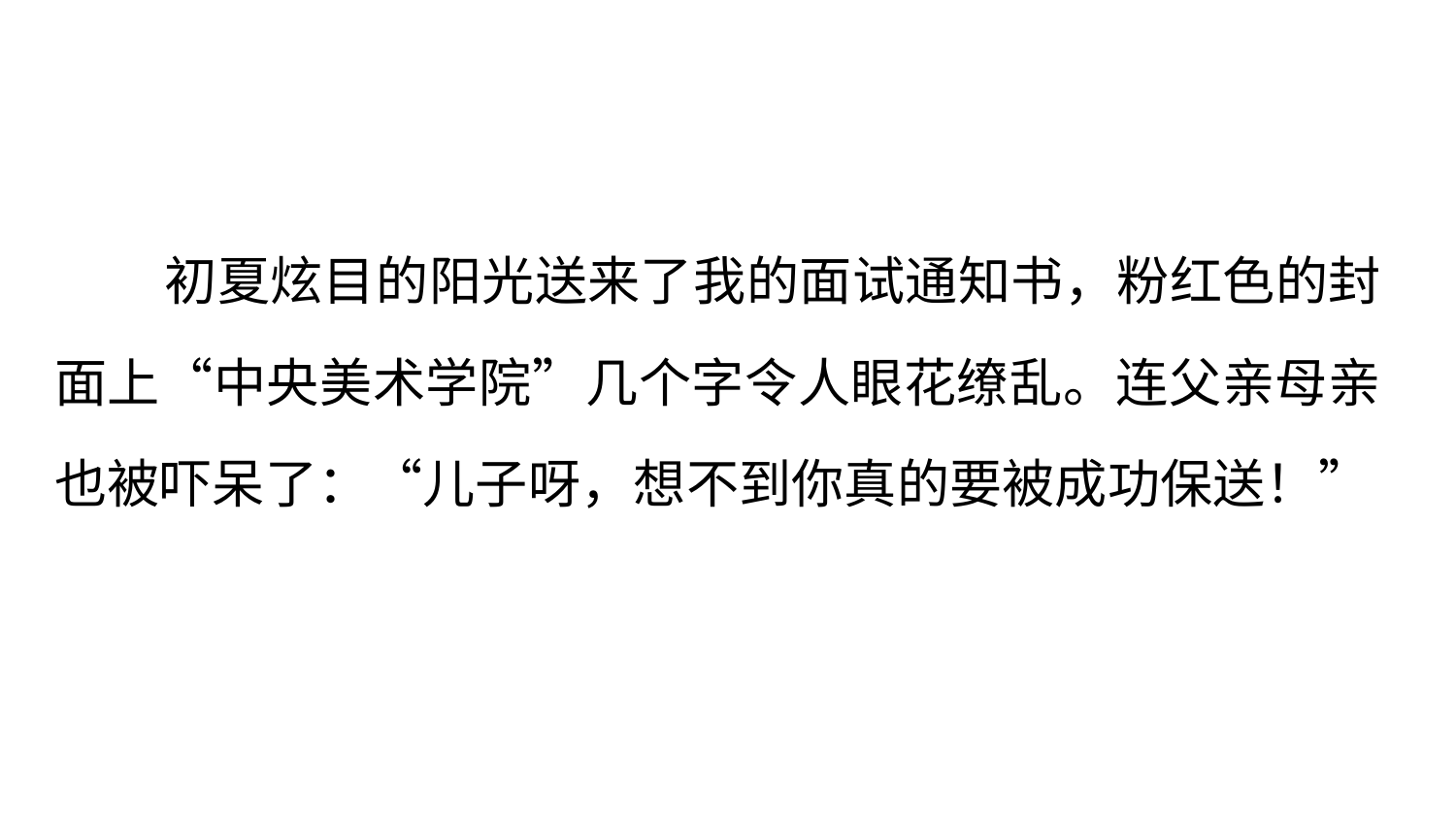

初夏炫目的阳光送来了我的面试通知书，粉红色的封面上“中央美术学院”几个字令人眼花缭乱。连父亲母亲也被吓呆了：“儿子呀，想不到你真的要被成功保送！”